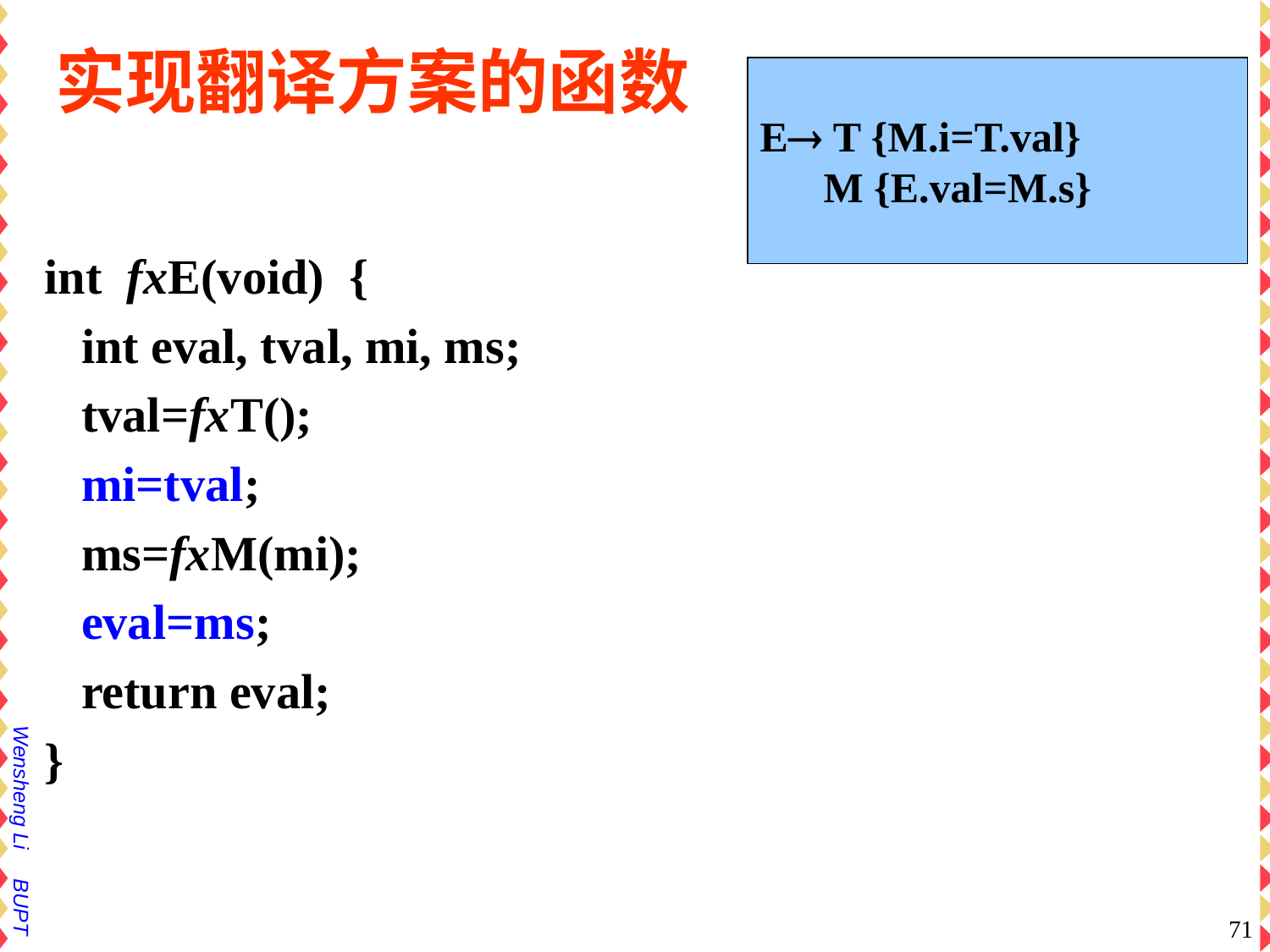

# 实现翻译方案的函数
E→ T {M.i=T.val}
      M {E.val=M.s}

int  fxE(void)  {
   int eval, tval, mi, ms;
   tval=fxT();
   mi=tval;
   ms=fxM(mi);
   eval=ms;
   return eval;
}
71